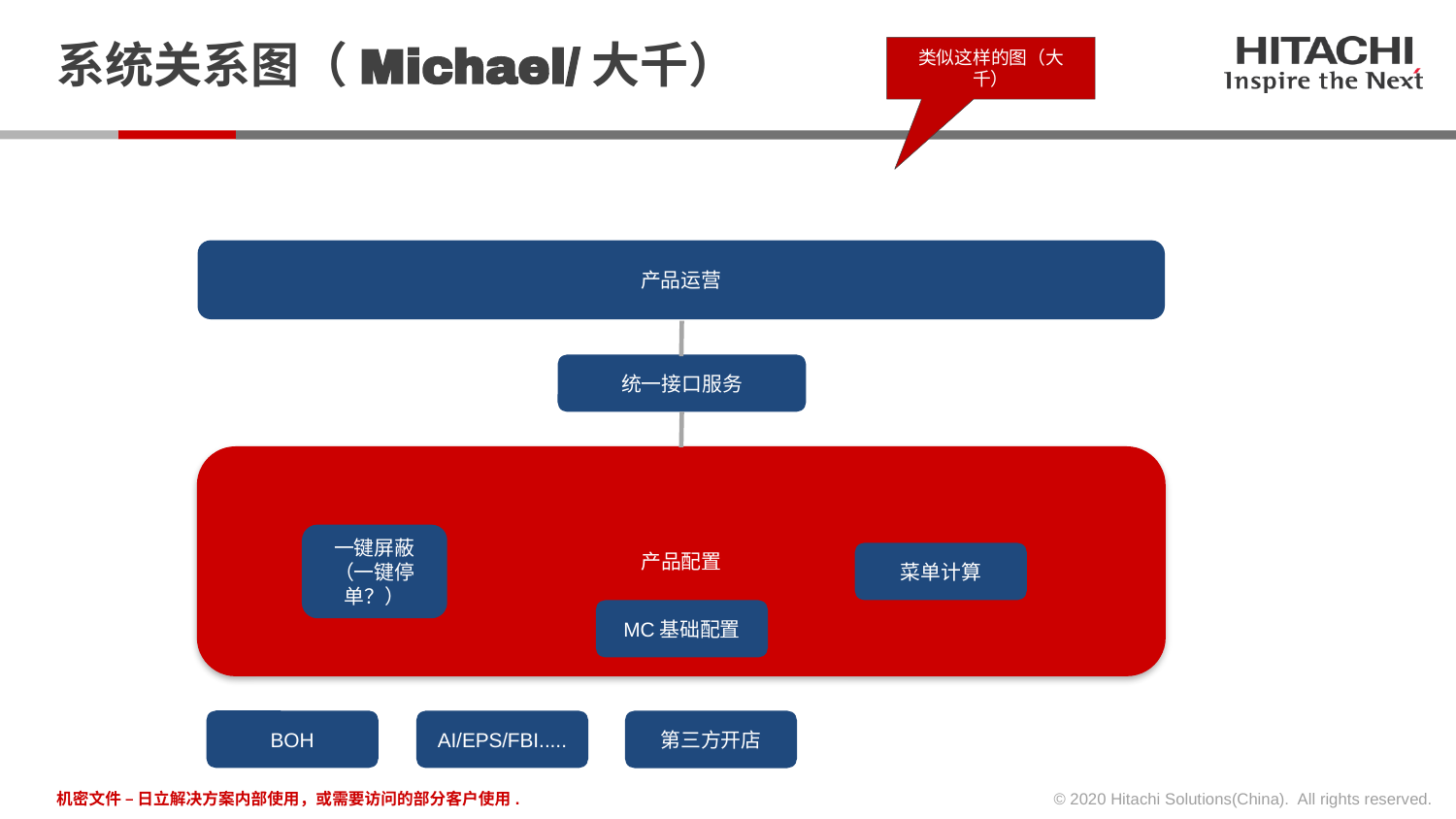

# 系统关系图（Michael/大千）
类似这样的图（大千）
产品运营
统一接口服务

产品配置

一键屏蔽
（一键停单？）
菜单计算
MC基础配置
BOH
AI/EPS/FBI.....
第三方开店